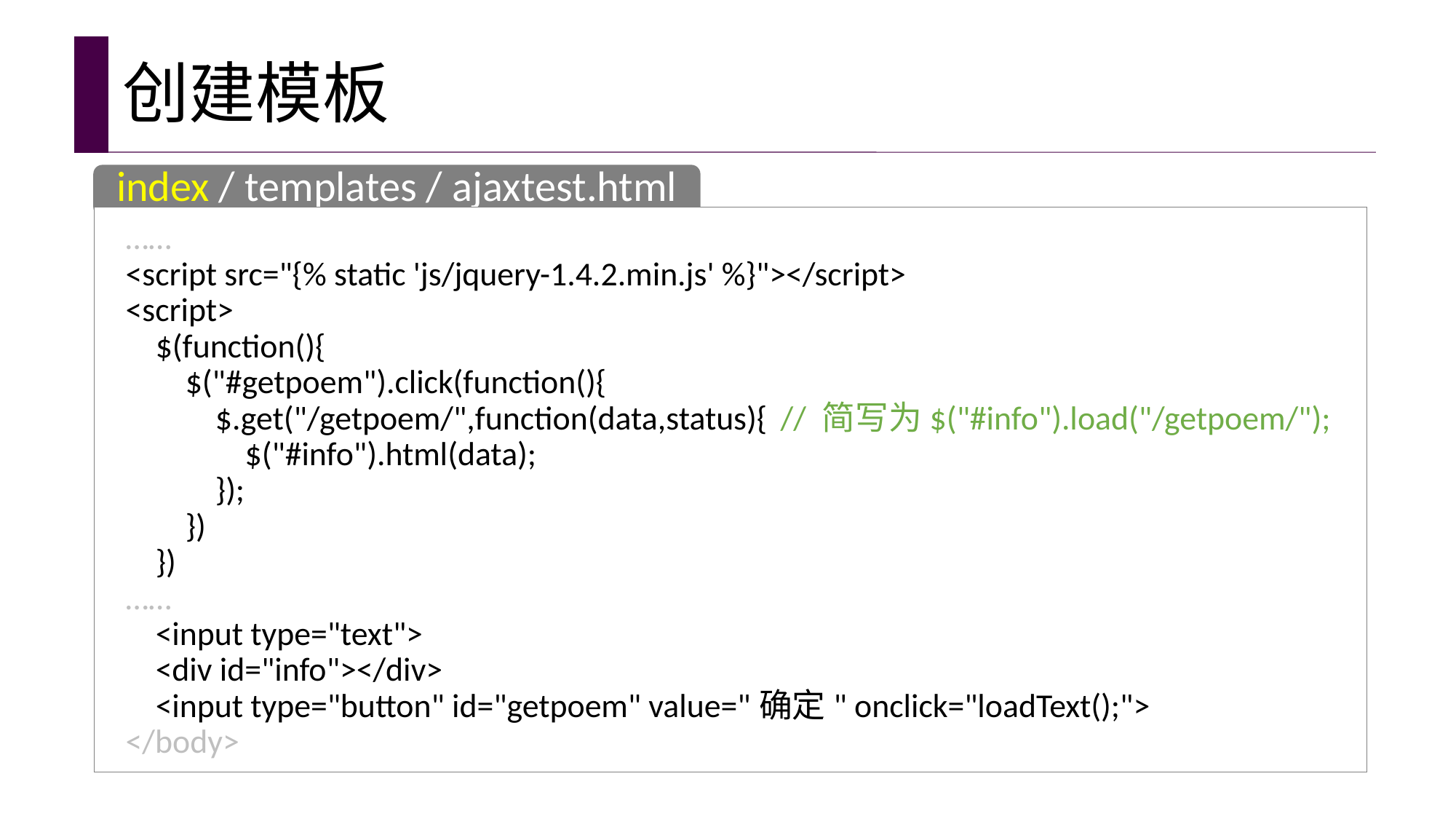

# 创建模板
index / templates / ajaxtest.html

……
<script src="{% static 'js/jquery-1.4.2.min.js' %}"></script>
<script>
    $(function(){
        $("#getpoem").click(function(){
            $.get("/getpoem/",function(data,status){	// 简写为$("#info").load("/getpoem/");
                $("#info").html(data);
            });
        })
    })
……
    <input type="text">
    <div id="info"></div>
    <input type="button" id="getpoem" value="确定" onclick="loadText();">
</body>